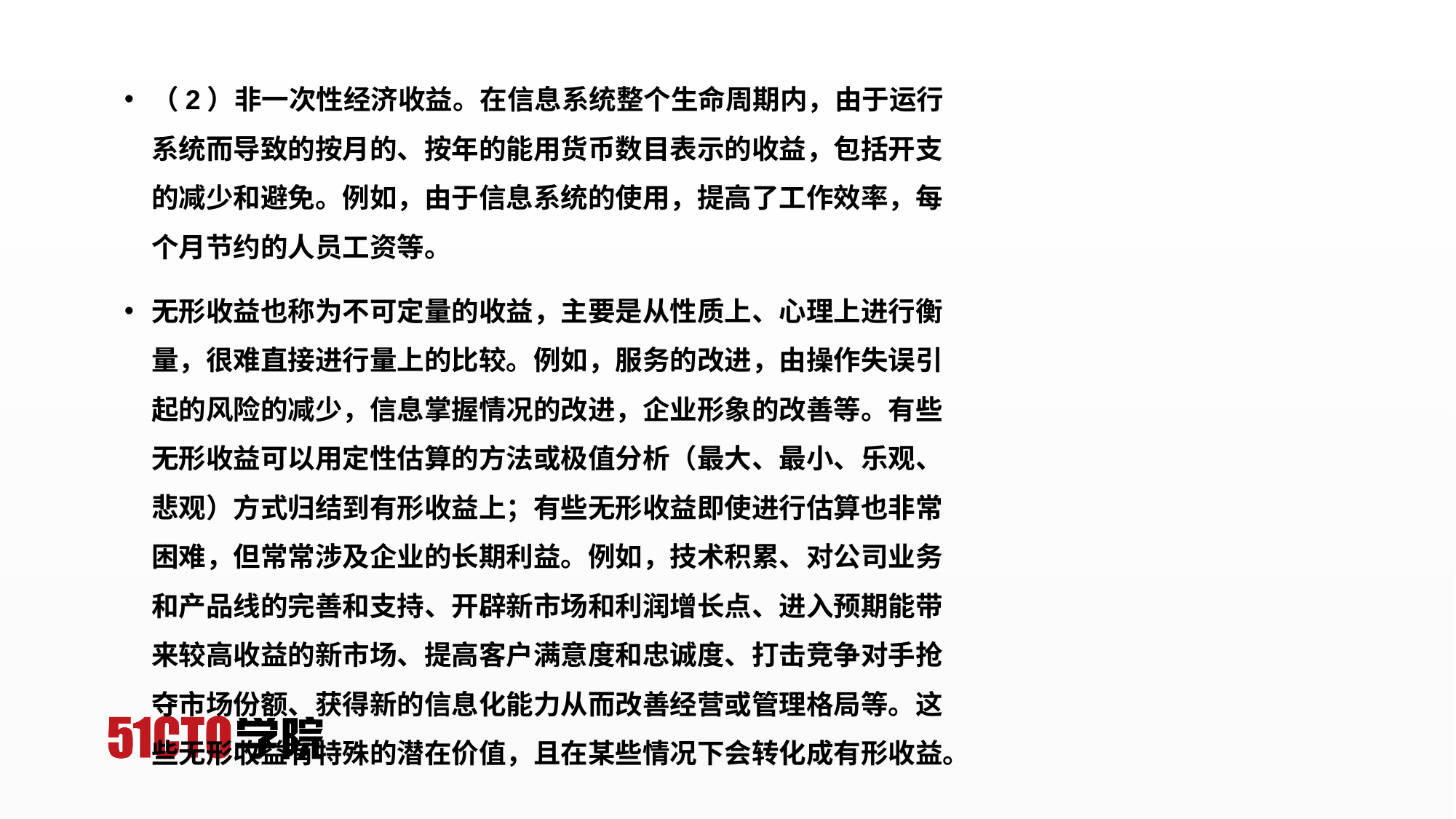

（2）非一次性经济收益。在信息系统整个生命周期内，由于运行系统而导致的按月的、按年的能用货币数目表示的收益，包括开支的减少和避免。例如，由于信息系统的使用，提高了工作效率，每个月节约的人员工资等。
无形收益也称为不可定量的收益，主要是从性质上、心理上进行衡量，很难直接进行量上的比较。例如，服务的改进，由操作失误引起的风险的减少，信息掌握情况的改进，企业形象的改善等。有些无形收益可以用定性估算的方法或极值分析（最大、最小、乐观、悲观）方式归结到有形收益上；有些无形收益即使进行估算也非常困难，但常常涉及企业的长期利益。例如，技术积累、对公司业务和产品线的完善和支持、开辟新市场和利润增长点、进入预期能带来较高收益的新市场、提高客户满意度和忠诚度、打击竞争对手抢夺市场份额、获得新的信息化能力从而改善经营或管理格局等。这些无形收益有特殊的潜在价值，且在某些情况下会转化成有形收益。